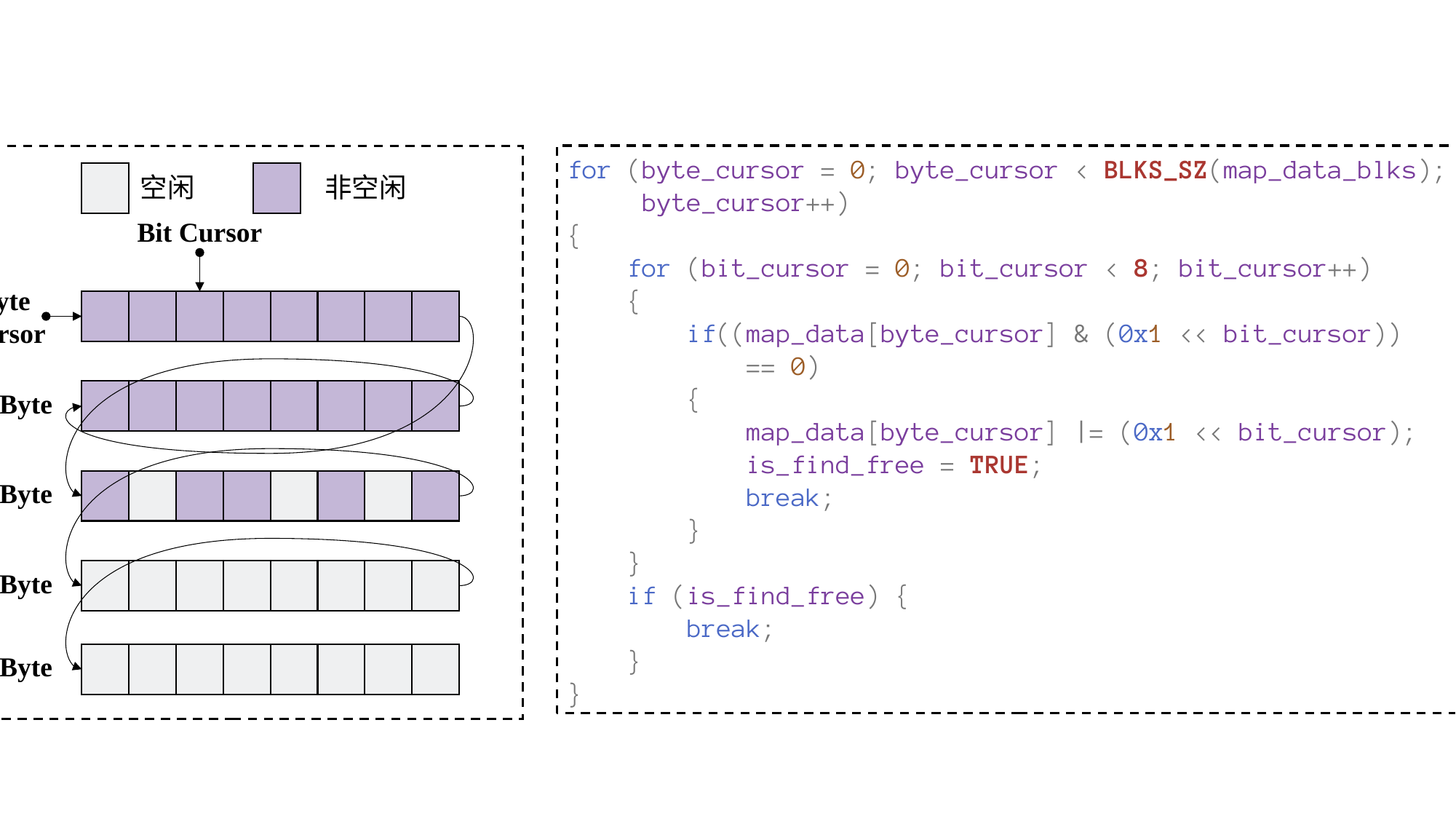

for (byte_cursor = 0; byte_cursor < BLKS_SZ(map_data_blks);
     byte_cursor++)
{
    for (bit_cursor = 0; bit_cursor < 8; bit_cursor++)
    {
        if((map_data[byte_cursor] & (0x1 << bit_cursor))
            == 0)
        {
            map_data[byte_cursor] |= (0x1 << bit_cursor);
            is_find_free = TRUE;
            break;
        }
    }
    if (is_find_free) {
        break;
    }
}

空闲
非空闲
Bit Cursor
Byte Cursor

1 Byte

1 Byte

1 Byte

1 Byte